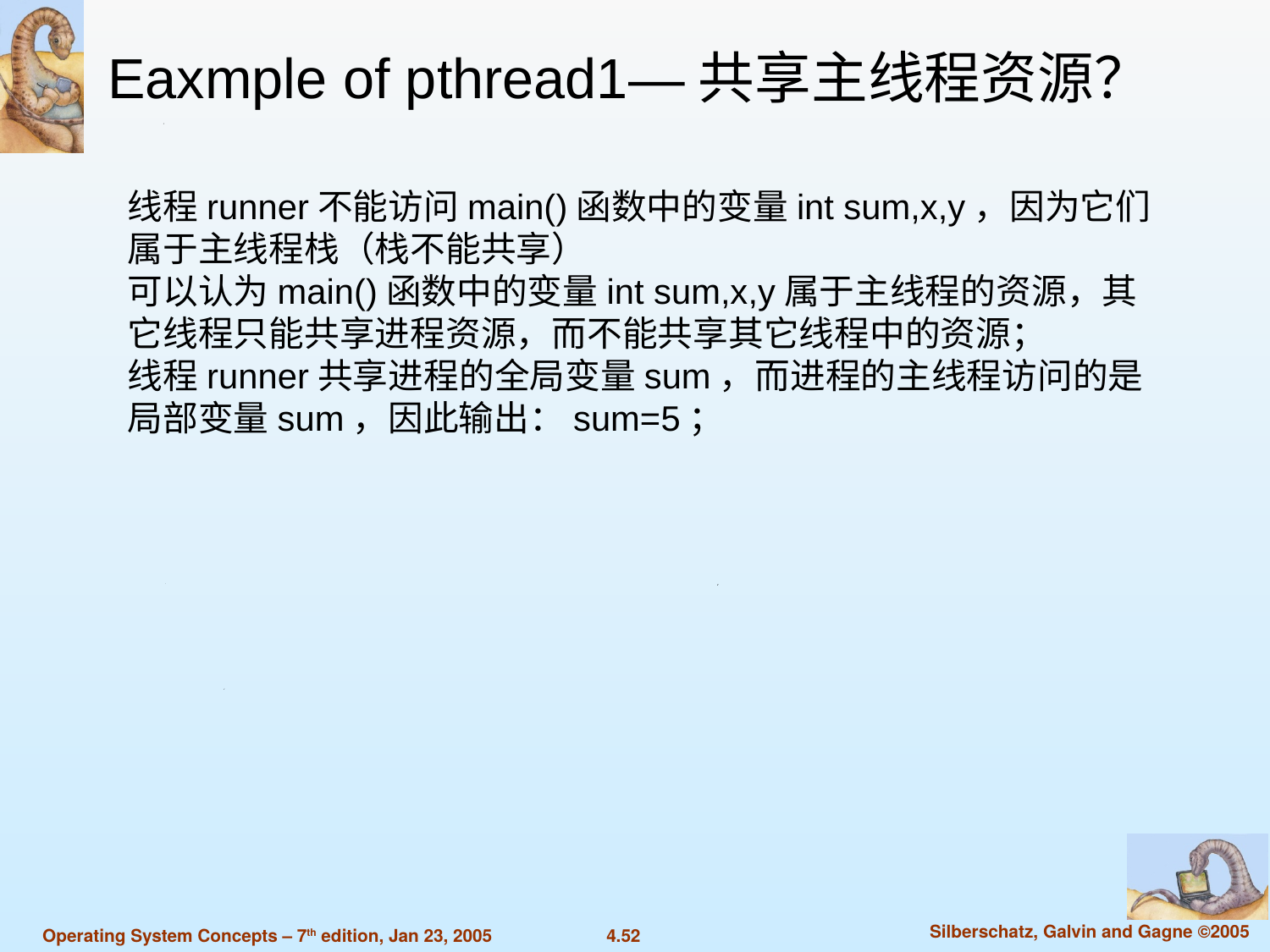

Eaxmple of pthread1—共享主线程资源？
线程runner不能访问main()函数中的变量int sum,x,y，因为它们属于主线程栈（栈不能共享）
可以认为main()函数中的变量int sum,x,y属于主线程的资源，其它线程只能共享进程资源，而不能共享其它线程中的资源；
线程runner共享进程的全局变量sum，而进程的主线程访问的是局部变量sum，因此输出：sum=5；